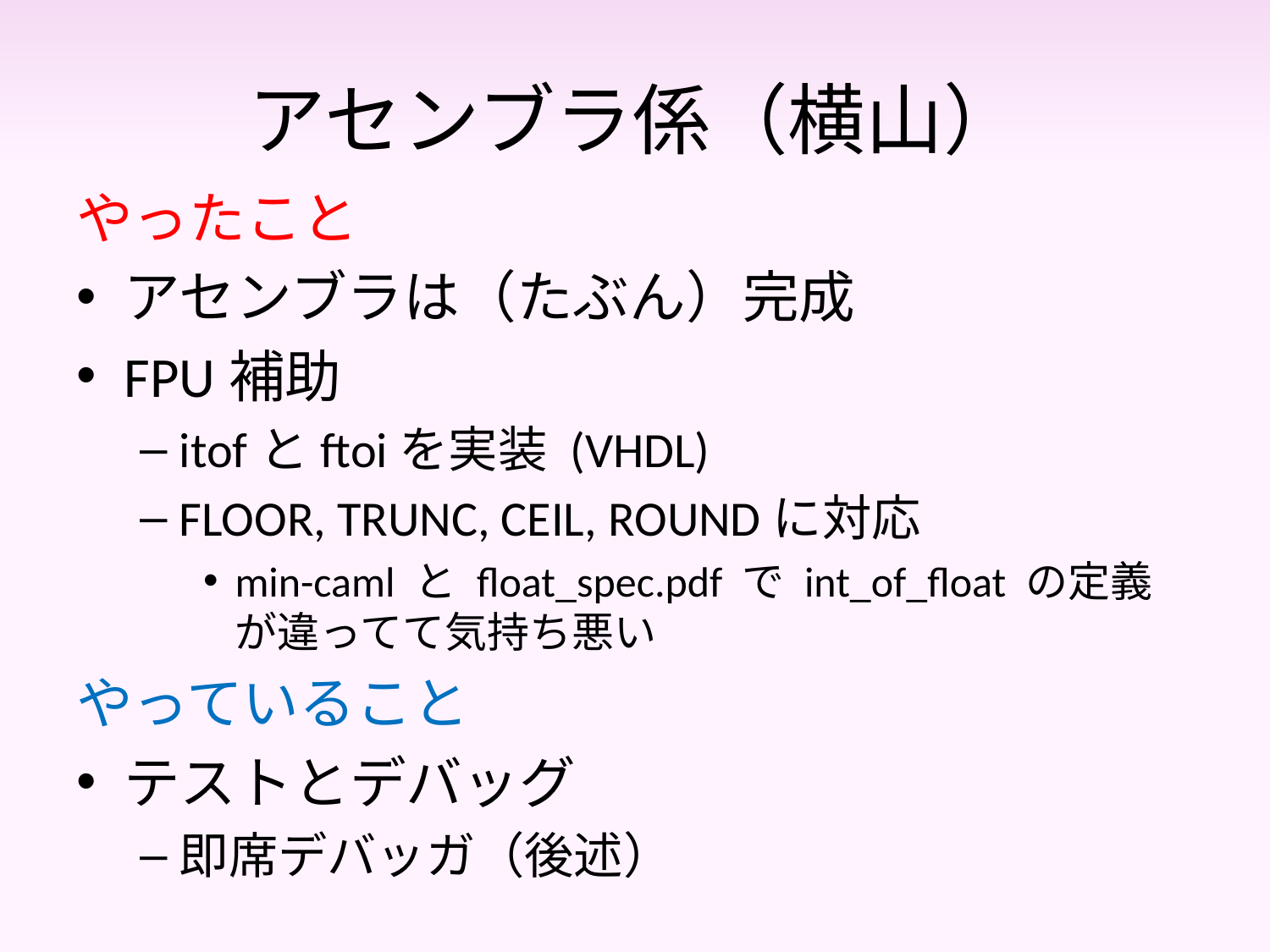

# アセンブラ係（横山）
やったこと
アセンブラは（たぶん）完成
FPU補助
itofとftoiを実装 (VHDL)
FLOOR, TRUNC, CEIL, ROUNDに対応
min-caml と float_spec.pdf で int_of_float の定義が違ってて気持ち悪い
やっていること
テストとデバッグ
即席デバッガ（後述）